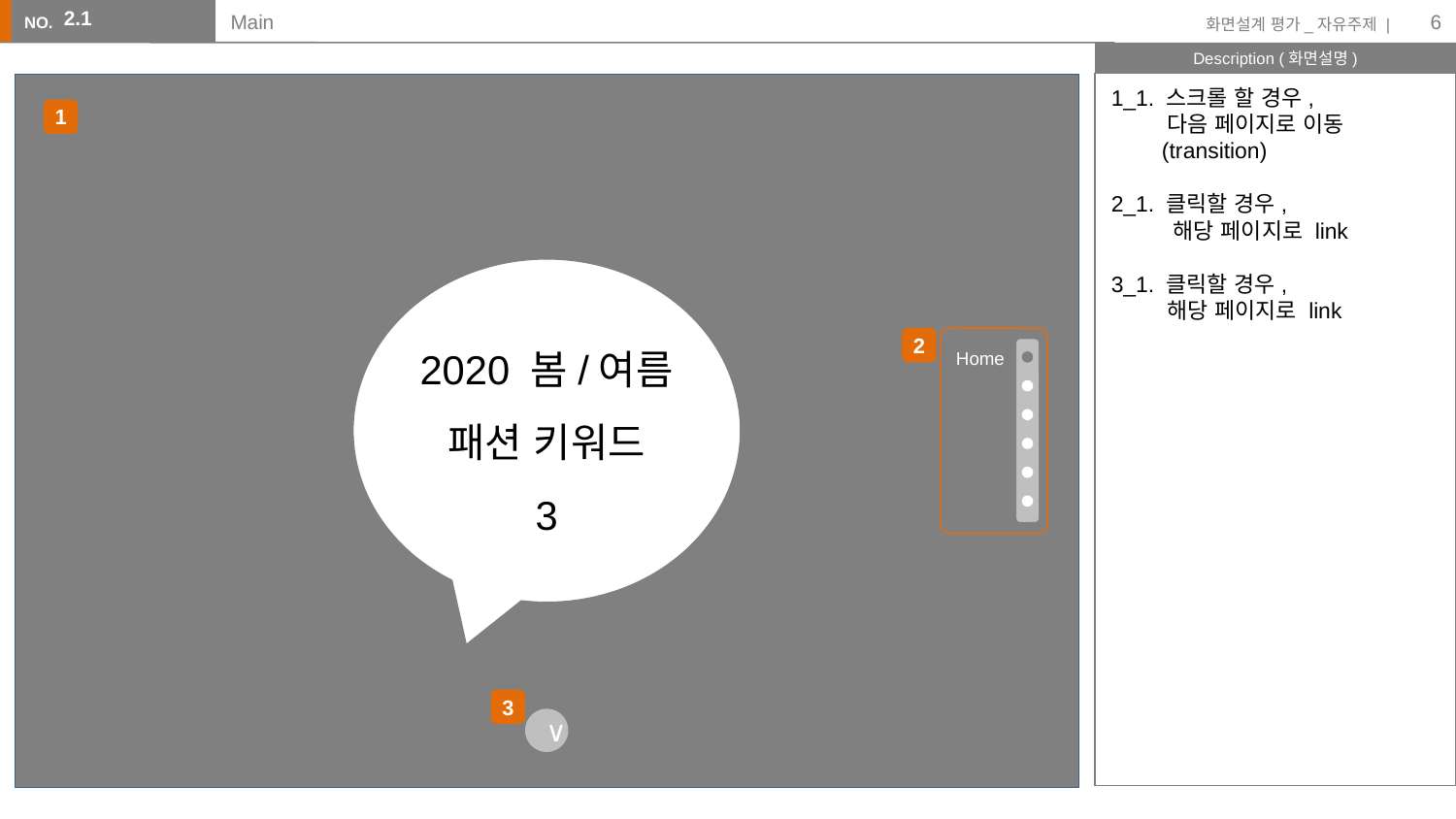

6
2.1
# Main

1_1. 스크롤 할 경우,
        다음 페이지로 이동
        (transition)

2_1. 클릭할 경우,
         해당 페이지로 link

3_1. 클릭할 경우,
        해당 페이지로 link
1

2020 봄/여름
패션 키워드
3
2

Home

3
∨